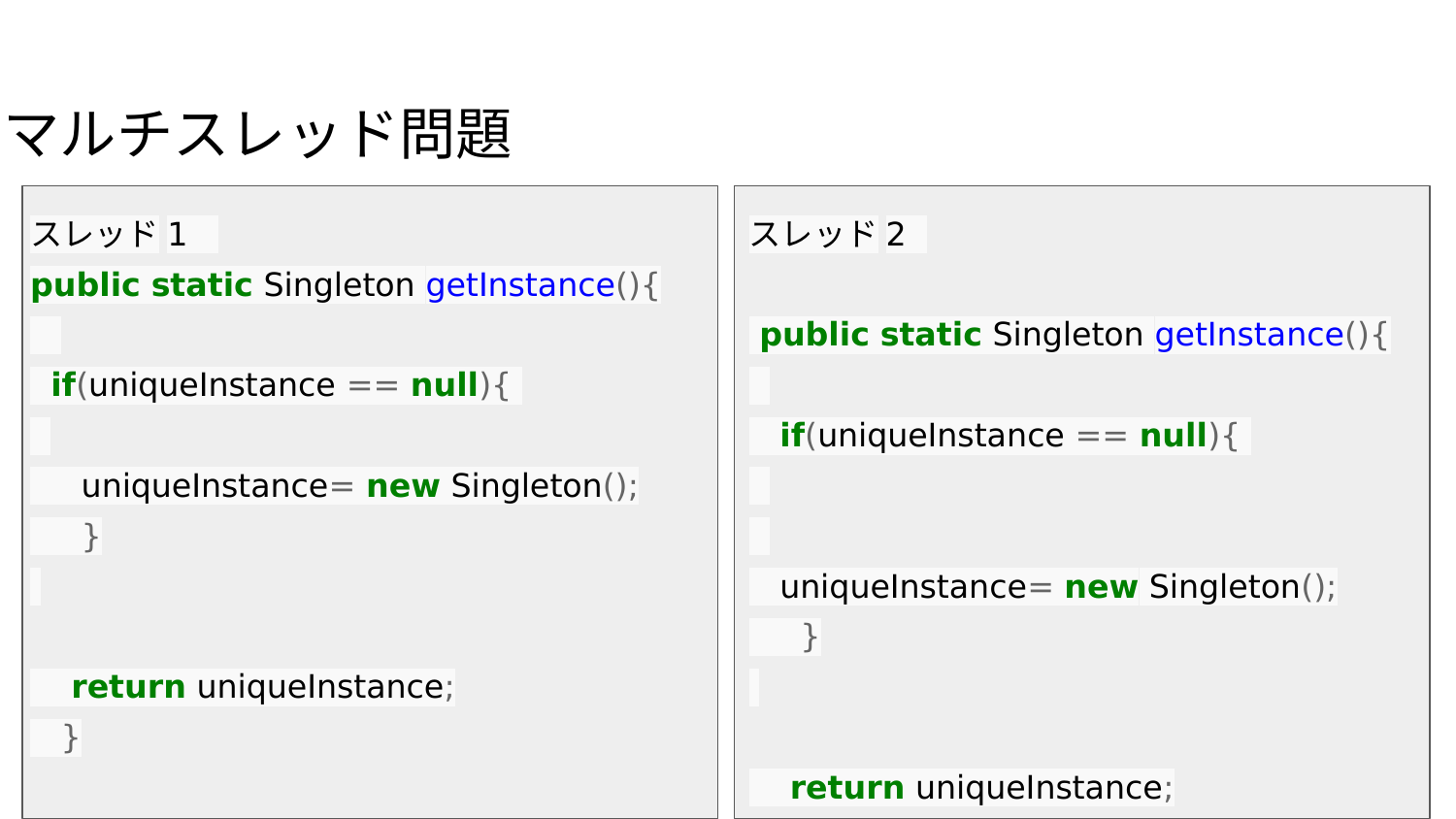

# マルチスレッド問題

スレッド1
public static Singleton getInstance(){
  if(uniqueInstance == null){
     uniqueInstance= new Singleton();
     }

    return uniqueInstance;
   }
スレッド2

 public static Singleton getInstance(){
   if(uniqueInstance == null){

   uniqueInstance= new Singleton();
     }

    return uniqueInstance;
   }